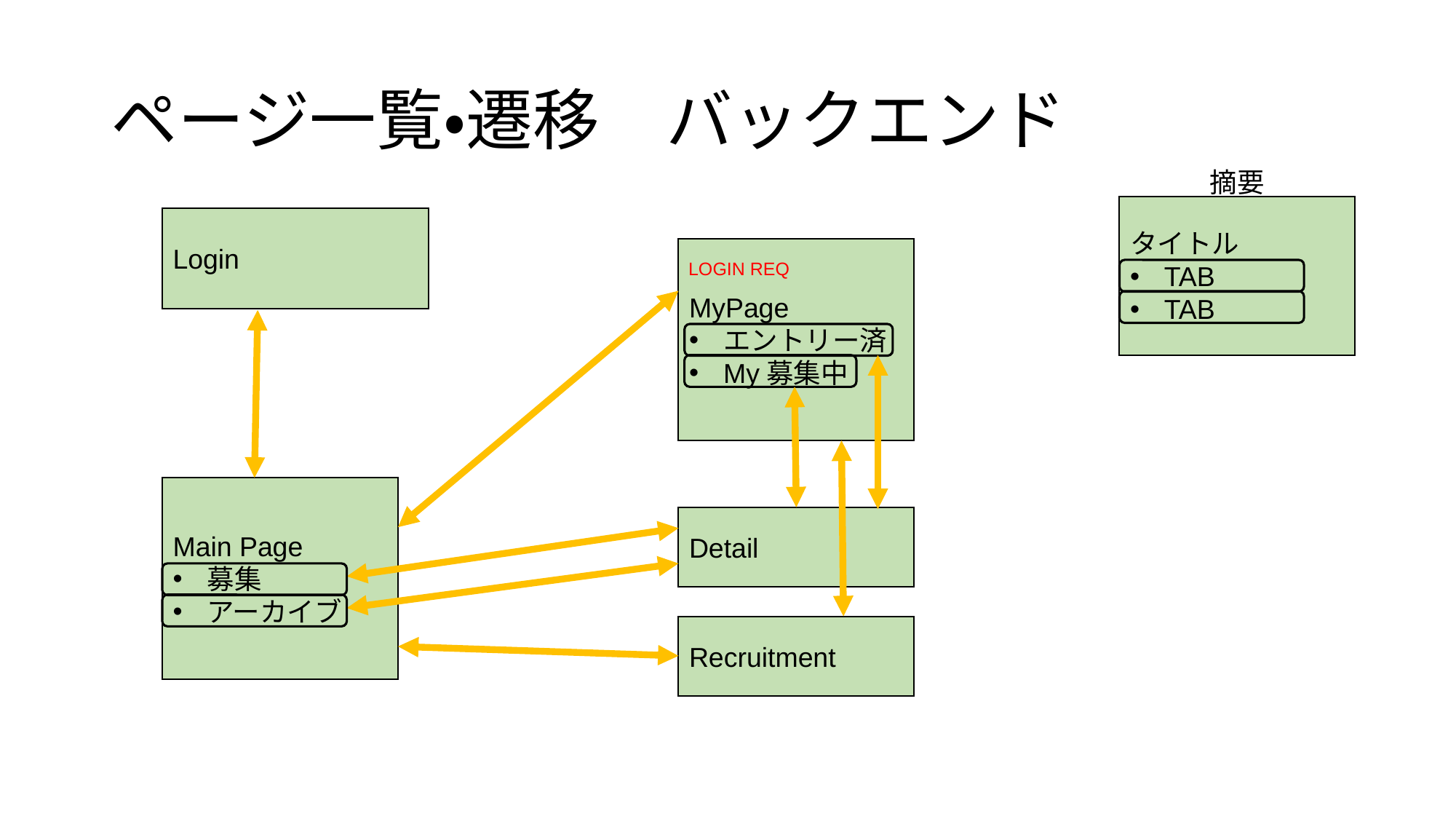

# ページ一覧・遷移　バックエンド
摘要
タイトル
TAB
TAB
Login
MyPage
エントリー済
My募集中
LOGIN REQ

Main Page
募集
アーカイブ
Detail

Recruitment